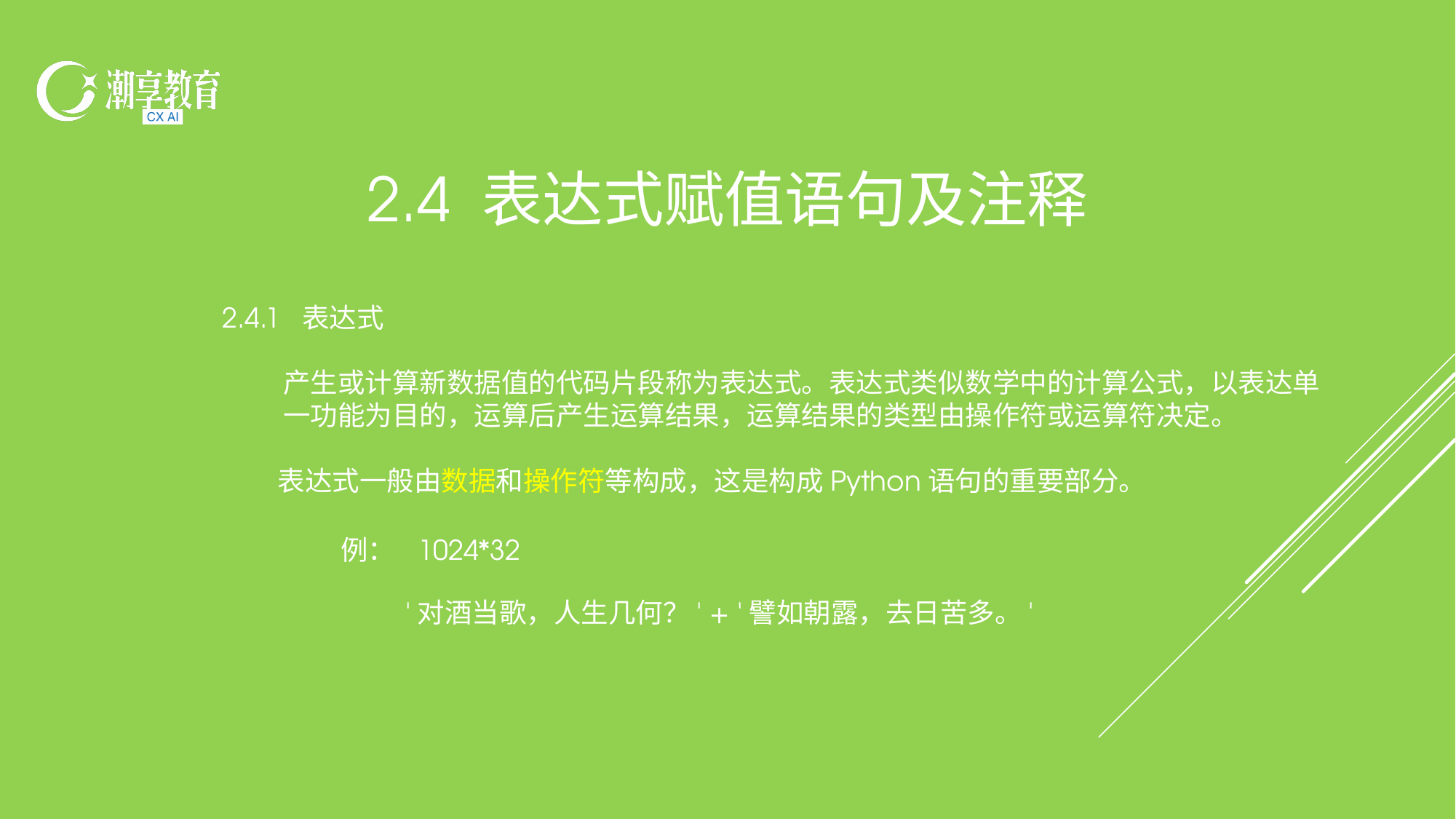

2.4 表达式赋值语句及注释
2.4.1  表达式
产生或计算新数据值的代码片段称为表达式。表达式类似数学中的计算公式，以表达单一功能为目的，运算后产生运算结果，运算结果的类型由操作符或运算符决定。
表达式一般由数据和操作符等构成，这是构成Python语句的重要部分。
例：
1024*32
'对酒当歌，人生几何？' + '譬如朝露，去日苦多。'